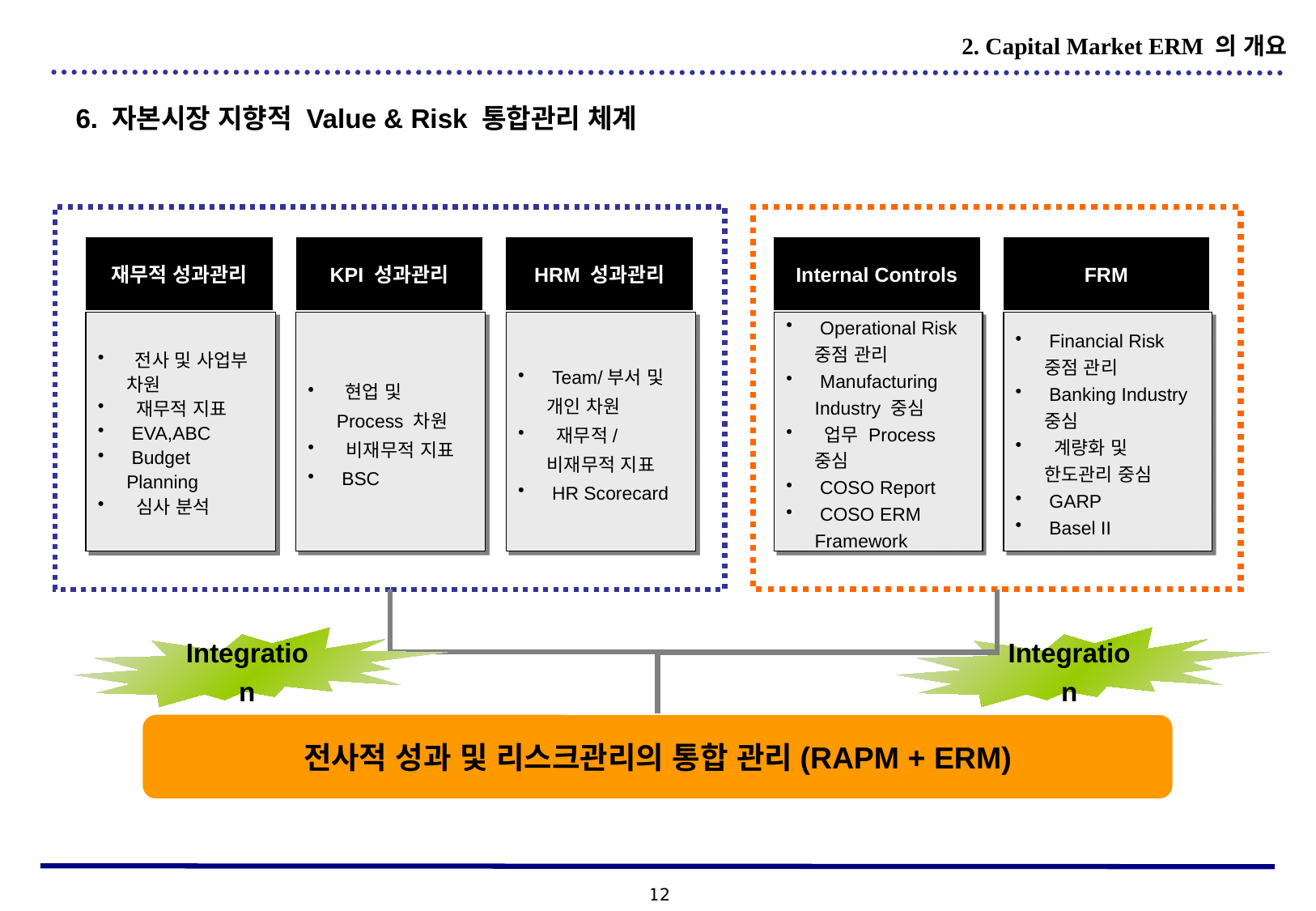

2. Capital Market ERM 의 개요
6. 자본시장 지향적 Value & Risk 통합관리 체계

재무적 성과관리
KPI 성과관리
HRM 성과관리
Internal Controls
FRM
 전사 및 사업부 차원
 재무적 지표
 EVA,ABC
 Budget Planning
 심사 분석
 현업 및 Process 차원
 비재무적 지표
 BSC
 Team/부서 및 개인 차원
 재무적/비재무적 지표
 HR Scorecard
 Operational Risk 중점 관리
 Manufacturing Industry 중심
 업무 Process 중심
 COSO Report
 COSO ERM Framework
 Financial Risk 중점 관리
 Banking Industry 중심
 계량화 및 한도관리 중심
 GARP
 Basel II
Integration
Integration
전사적 성과 및 리스크관리의 통합 관리(RAPM + ERM)